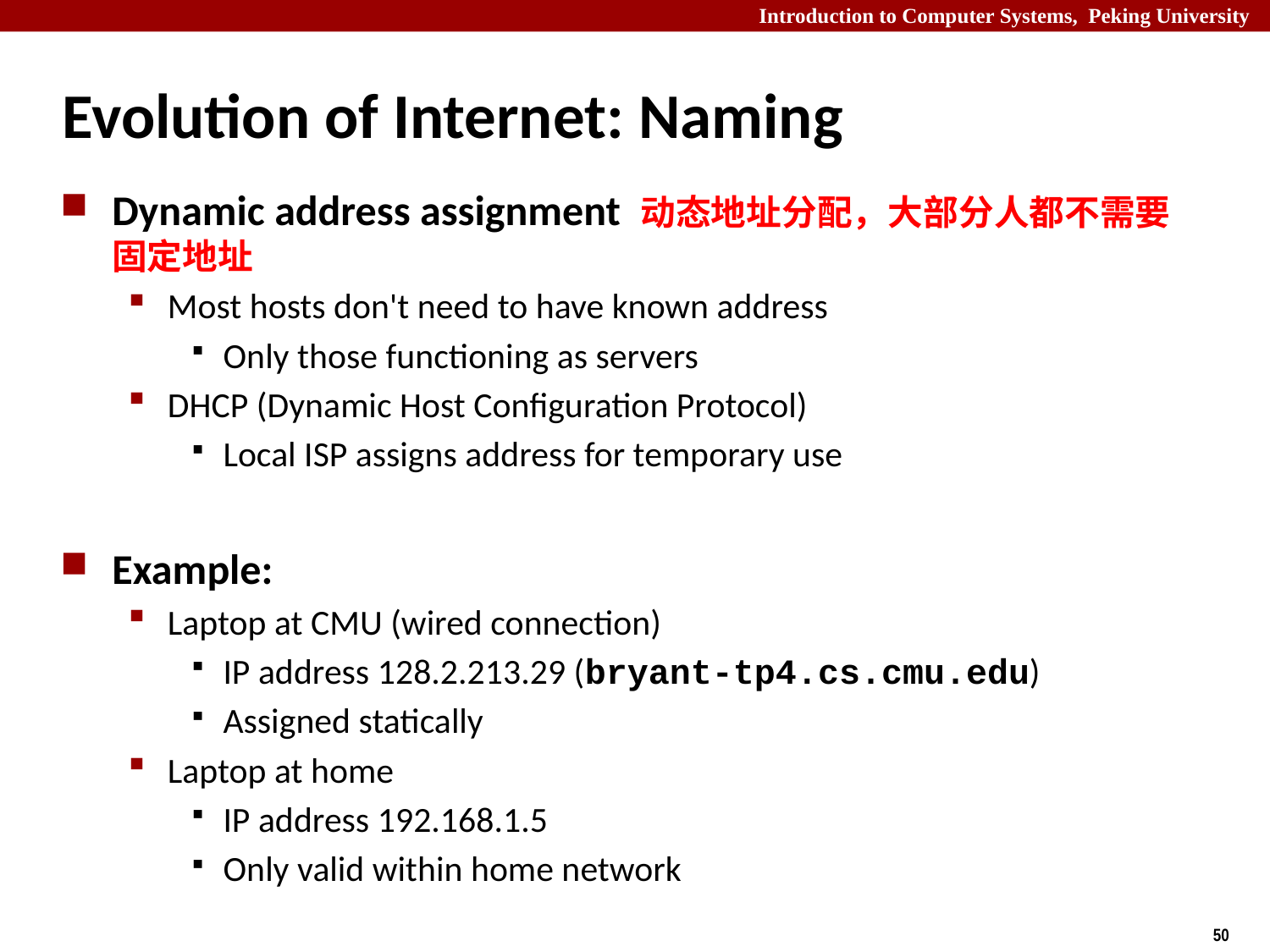

# Evolution of Internet: Naming
Dynamic address assignment 动态地址分配，大部分人都不需要固定地址
Most hosts don't need to have known address
Only those functioning as servers
DHCP (Dynamic Host Configuration Protocol)
Local ISP assigns address for temporary use

Example:
Laptop at CMU (wired connection)
IP address 128.2.213.29 (bryant-tp4.cs.cmu.edu)
Assigned statically
Laptop at home
IP address 192.168.1.5
Only valid within home network